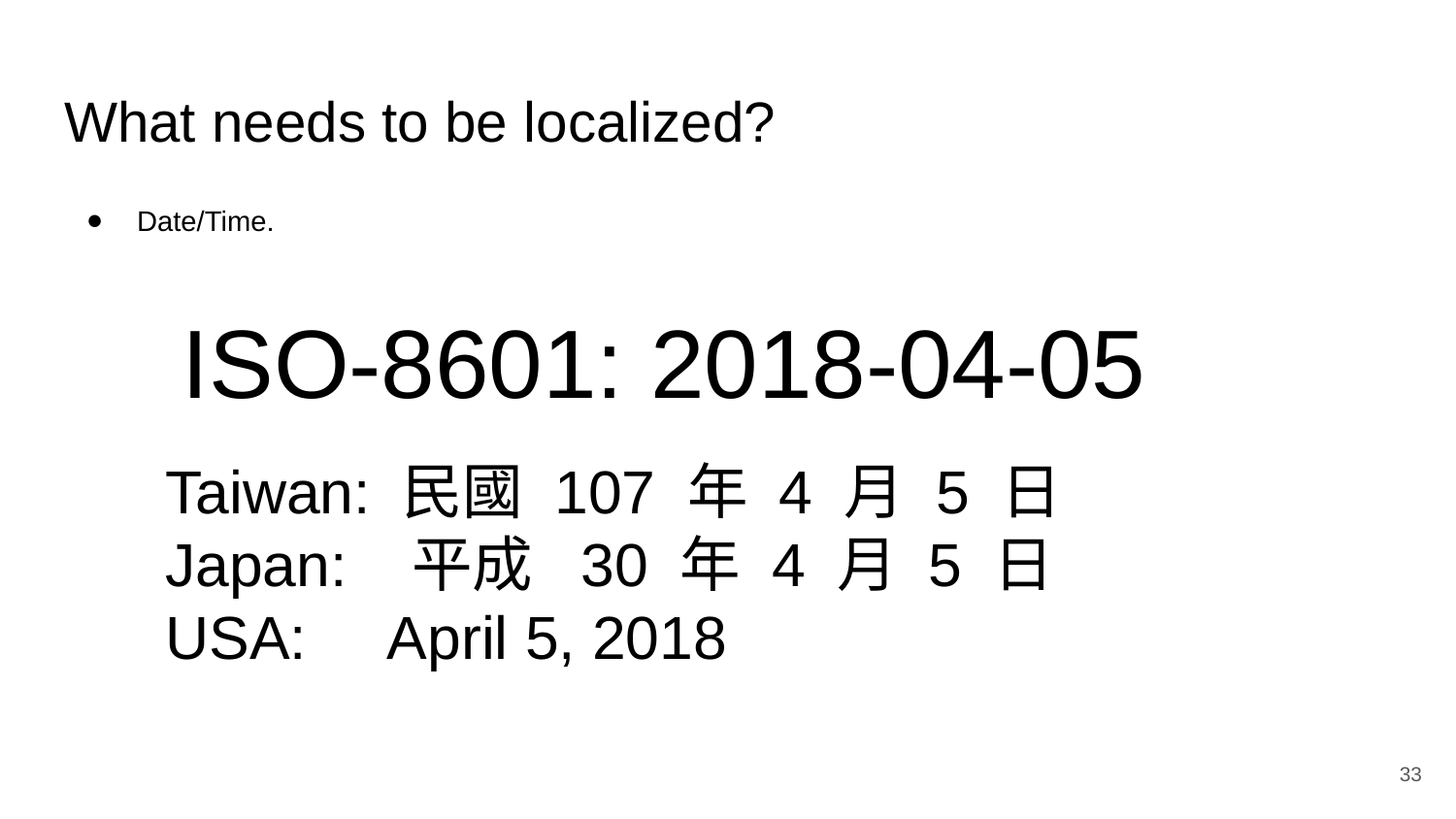

# What needs to be localized?
Date/Time.

ISO-8601: 2018-04-05

Taiwan: 民國 107 年 4 月 5 日
Japan:   平成  30 年 4 月 5 日
USA:     April 5, 2018
33